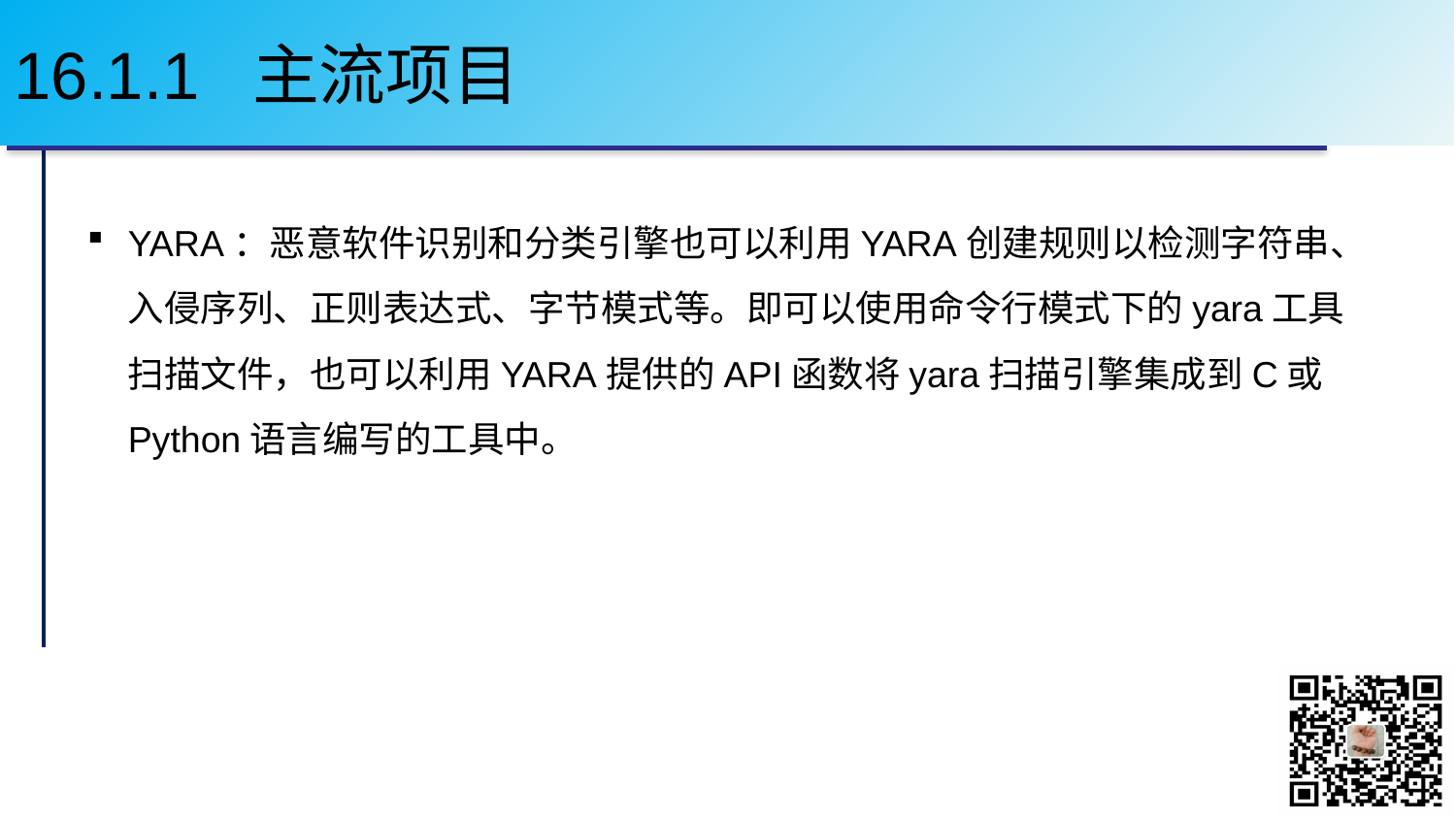

# 16.1.1  主流项目
YARA：恶意软件识别和分类引擎也可以利用YARA创建规则以检测字符串、入侵序列、正则表达式、字节模式等。即可以使用命令行模式下的yara工具扫描文件，也可以利用YARA提供的API函数将yara扫描引擎集成到C或Python语言编写的工具中。